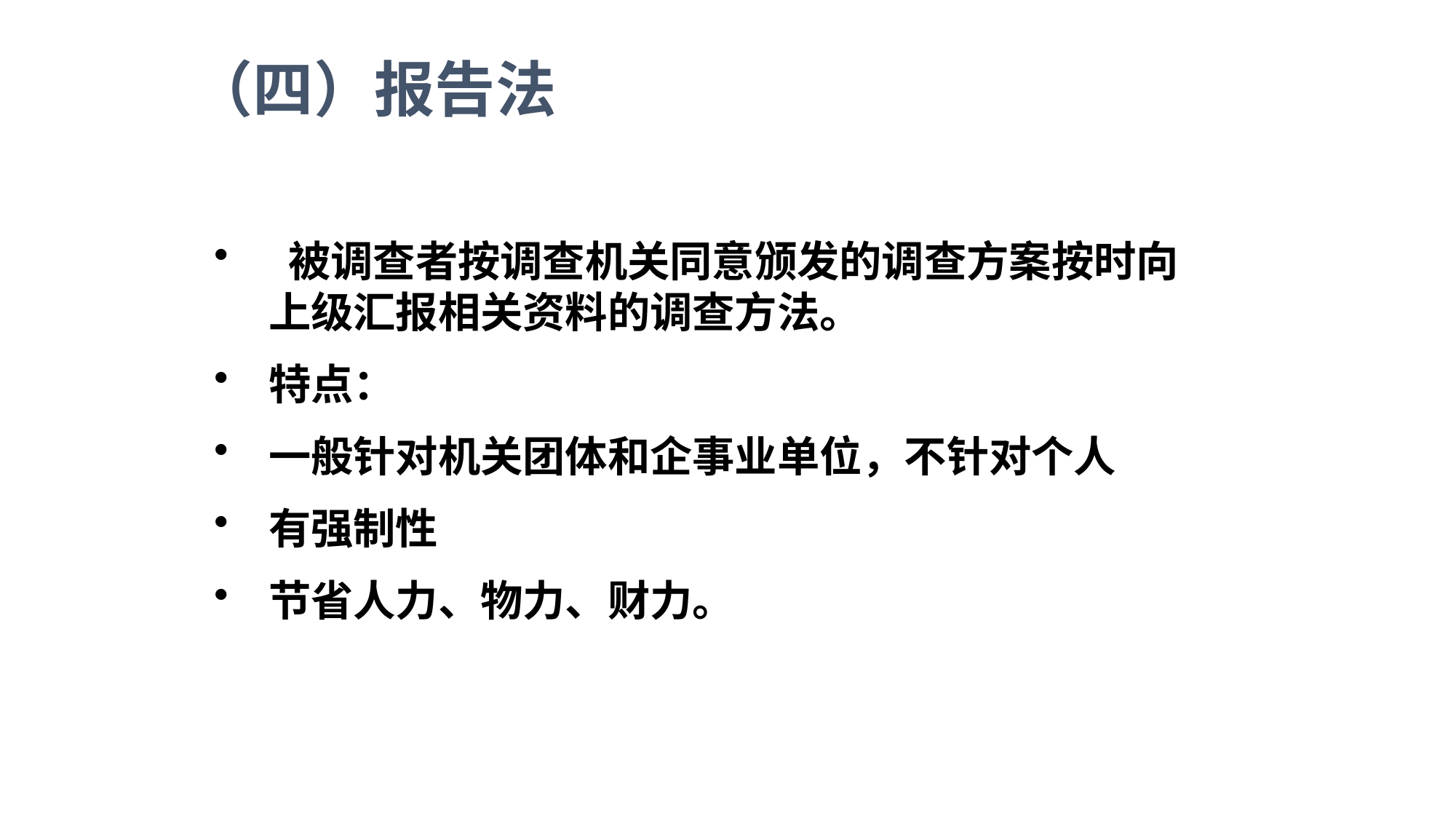

（四）报告法

 被调查者按调查机关同意颁发的调查方案按时向上级汇报相关资料的调查方法。
特点：
一般针对机关团体和企事业单位，不针对个人
有强制性
节省人力、物力、财力。